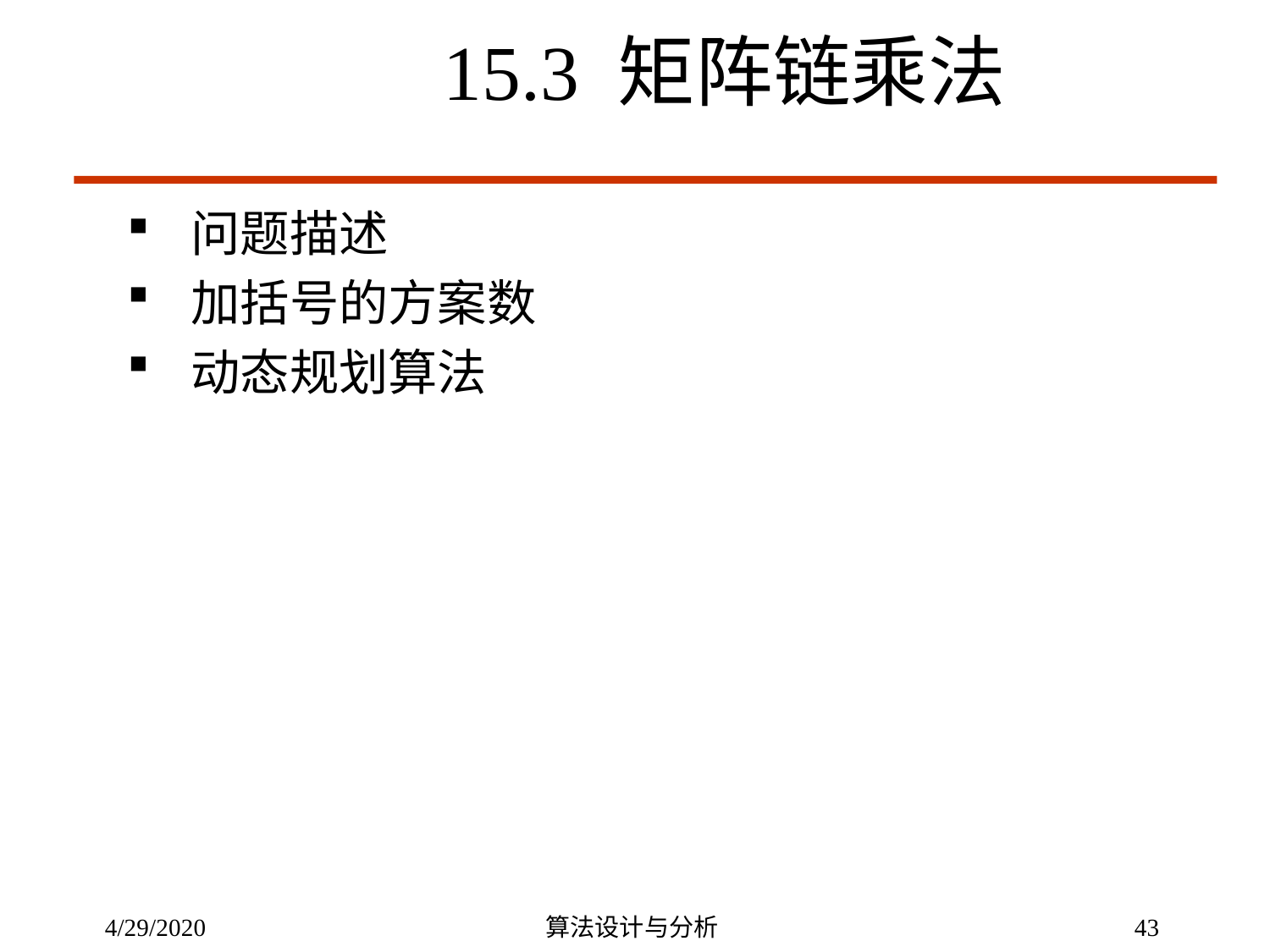

15.3 矩阵链乘法
问题描述
加括号的方案数
动态规划算法
4/29/2020
算法设计与分析
43